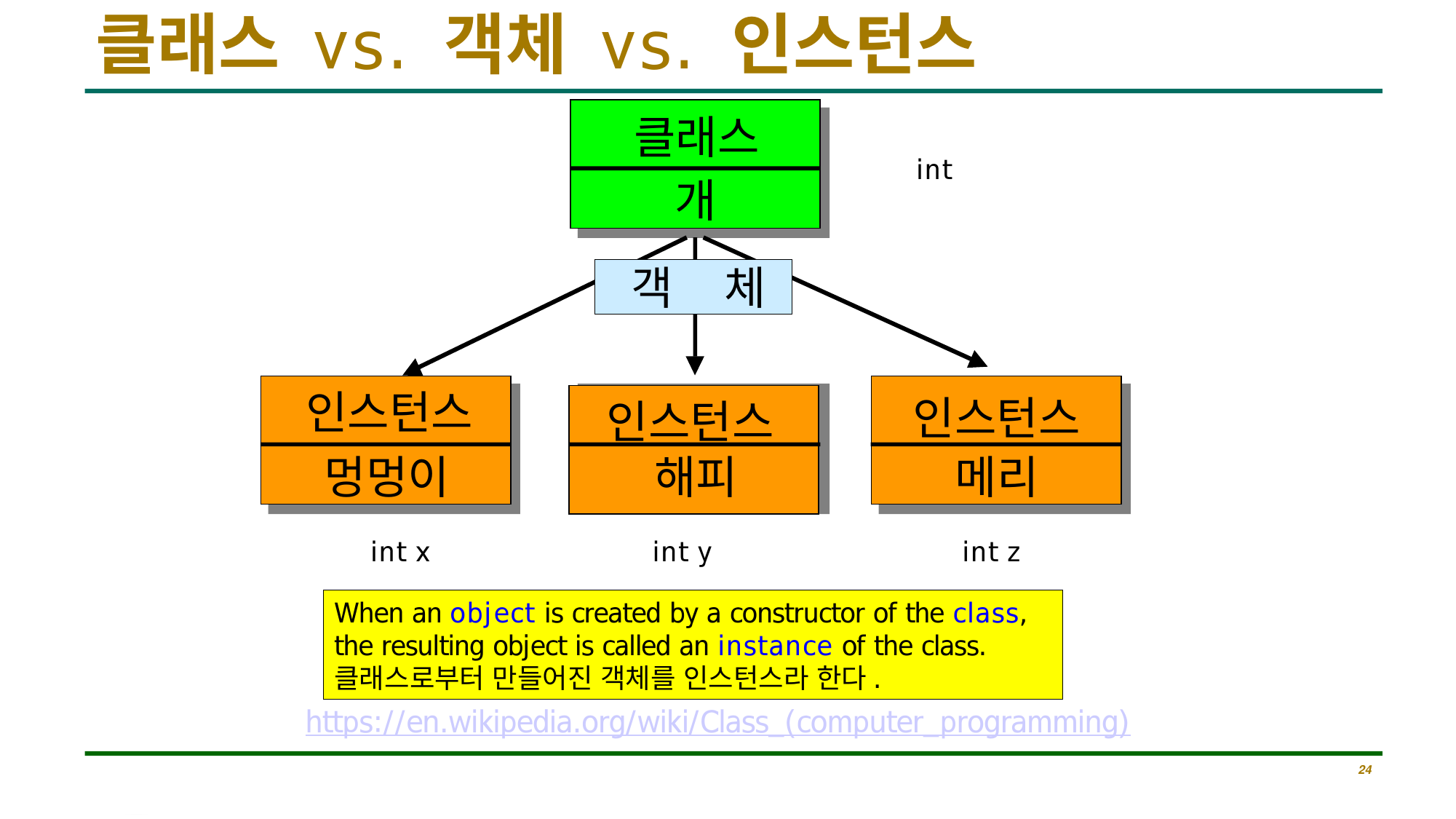

# 클래스 vs. 객체 vs. 인스턴스

클래스
클래스
int

개
개

  객    체

인스턴스

인스턴스
인스턴스

객체
객체
객체

멍멍이
해피
메리
멍멍이
해피
메리
int x
int y
int z
When an object is created by a constructor of the class, the resulting object is called an instance of the class.
클래스로부터 만들어진 객체를 인스턴스라 한다.
https://en.wikipedia.org/wiki/Class_(computer_programming)